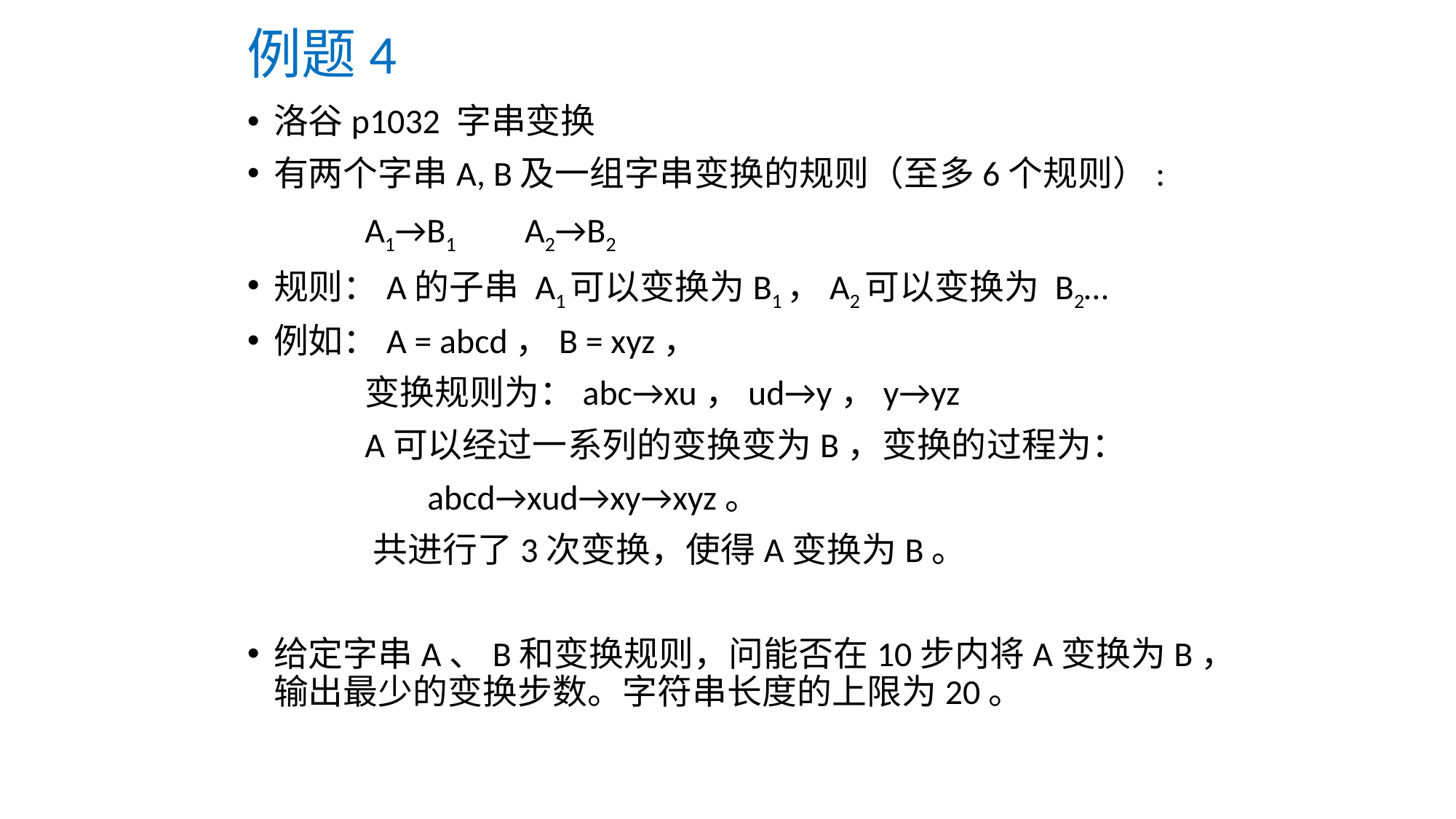

# 例题4
洛谷p1032 字串变换
有两个字串A, B及一组字串变换的规则（至多6个规则）:
               A1→B1             A2→B2
规则：A的子串 A1可以变换为B1，A2可以变换为 B2…
例如：A = abcd，B = xyz，
              变换规则为：abc→xu，ud→y，y→yz
               A可以经过一系列的变换变为B，变换的过程为：
                       abcd→xud→xy→xyz。
               共进行了3次变换，使得A变换为B。

给定字串A、B和变换规则，问能否在10步内将A变换为B，输出最少的变换步数。字符串长度的上限为20。